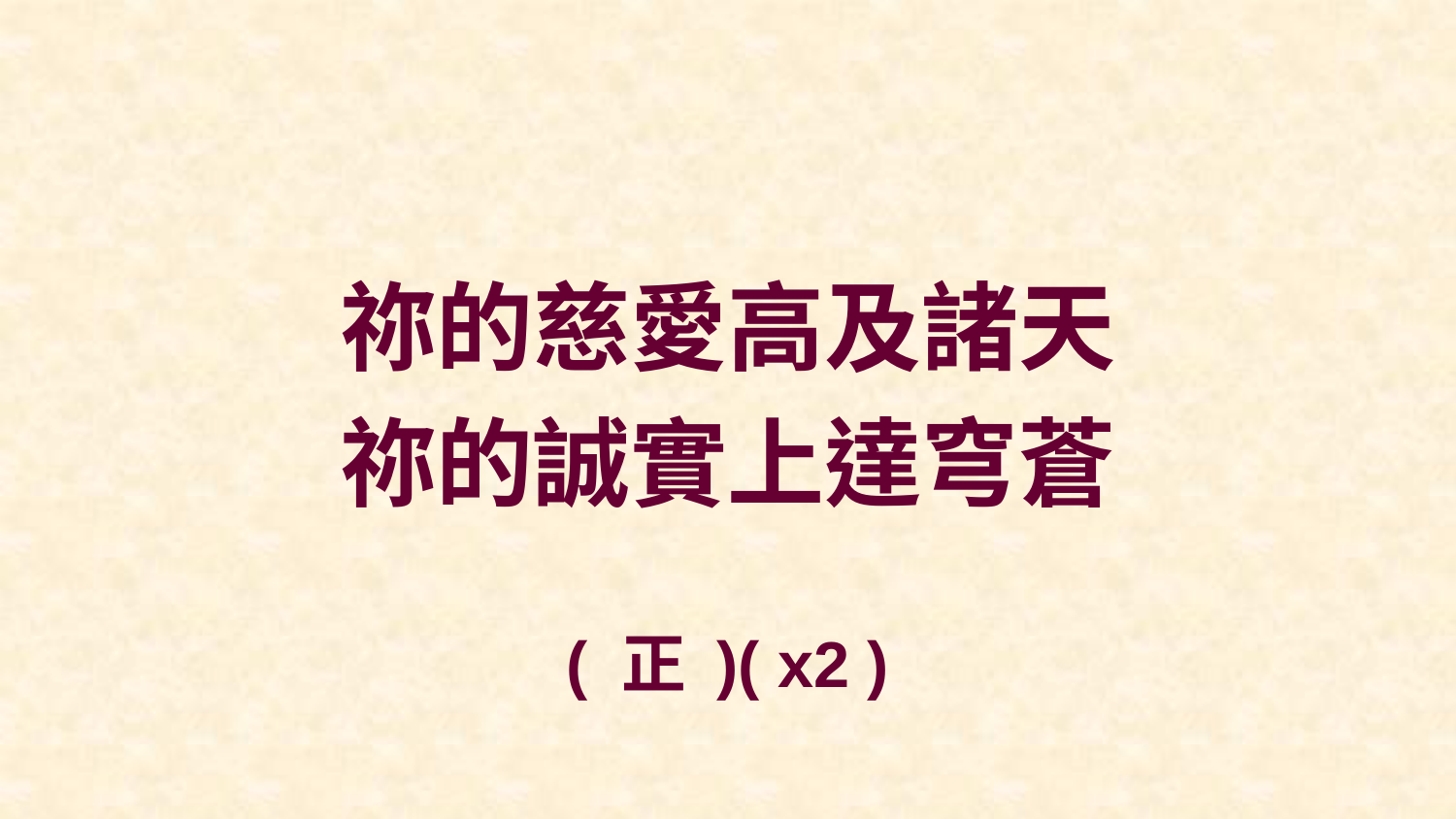

祢的慈愛高及諸天
祢的誠實上達穹蒼
( 正 )( x2 )